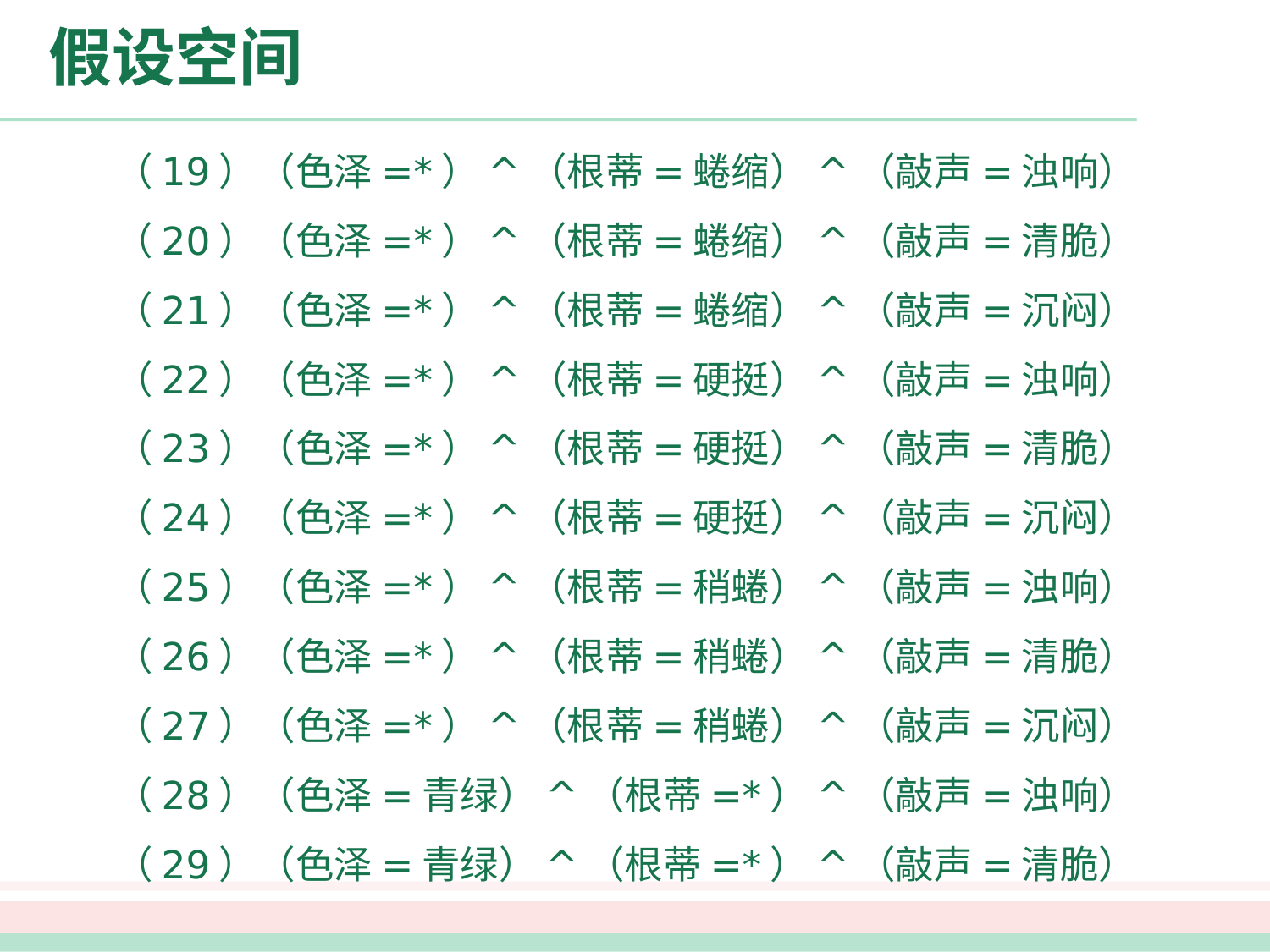

# 假设空间
（19）（色泽=*）^（根蒂=蜷缩）^（敲声=浊响）
（20）（色泽=*）^（根蒂=蜷缩）^（敲声=清脆）
（21）（色泽=*）^（根蒂=蜷缩）^（敲声=沉闷）
（22）（色泽=*）^（根蒂=硬挺）^（敲声=浊响）
（23）（色泽=*）^（根蒂=硬挺）^（敲声=清脆）
（24）（色泽=*）^（根蒂=硬挺）^（敲声=沉闷）
（25）（色泽=*）^（根蒂=稍蜷）^（敲声=浊响）
（26）（色泽=*）^（根蒂=稍蜷）^（敲声=清脆）
（27）（色泽=*）^（根蒂=稍蜷）^（敲声=沉闷）
（28）（色泽=青绿）^（根蒂=*）^（敲声=浊响）
（29）（色泽=青绿）^（根蒂=*）^（敲声=清脆）